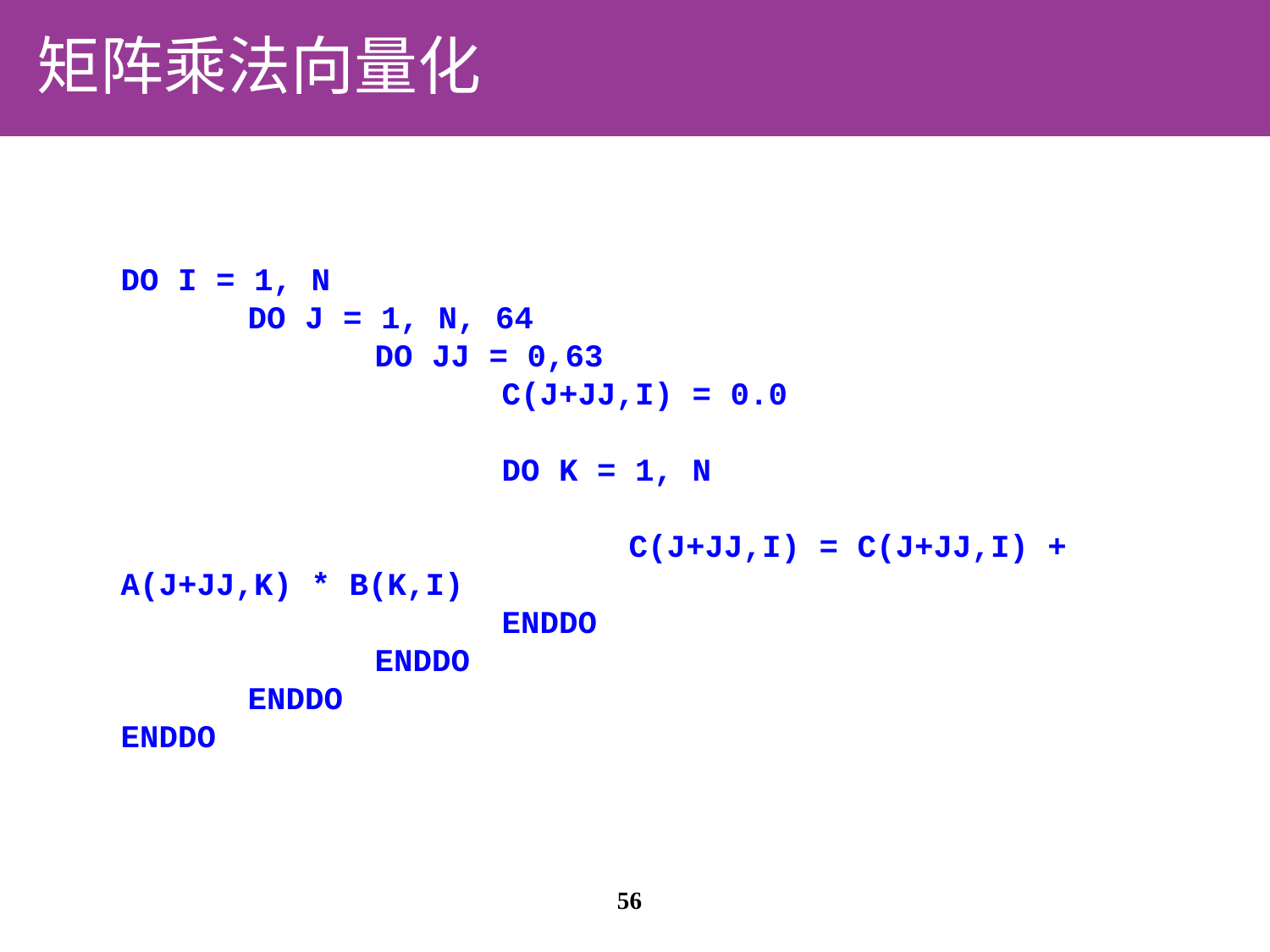

# 矩阵乘法向量化
DO I = 1, N
	DO J = 1, N, 64
		DO JJ = 0,63
			C(J+JJ,I) = 0.0

			DO K = 1, N

				C(J+JJ,I) = C(J+JJ,I) + A(J+JJ,K) * B(K,I)
			ENDDO
		ENDDO
	ENDDO
ENDDO
56